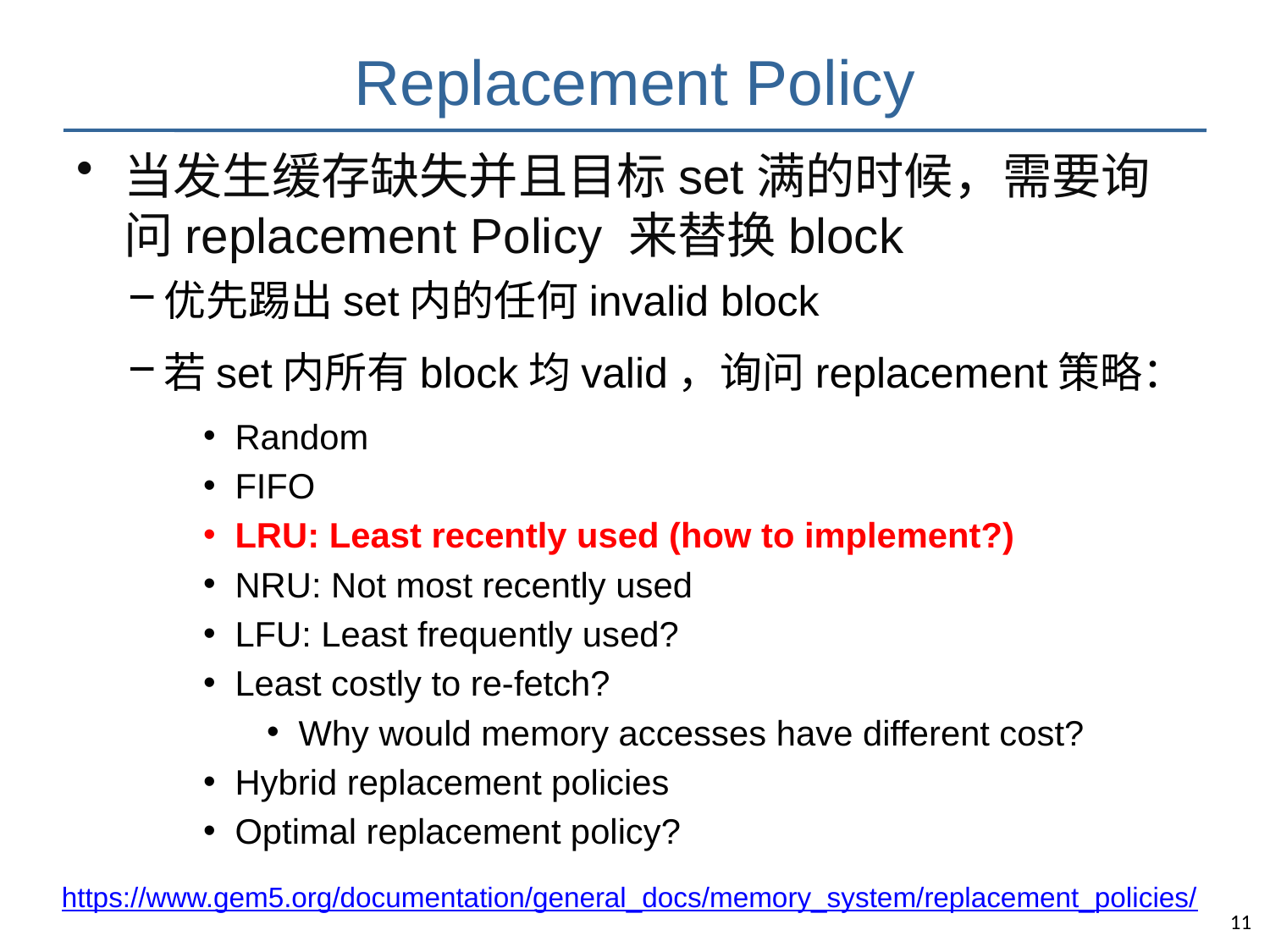

# Replacement Policy
当发生缓存缺失并且目标set满的时候，需要询问replacement Policy 来替换block
优先踢出set内的任何invalid block
若set内所有block均valid，询问replacement策略：
Random
FIFO
LRU: Least recently used (how to implement?)
NRU: Not most recently used
LFU: Least frequently used?
Least costly to re-fetch?
Why would memory accesses have different cost?
Hybrid replacement policies
Optimal replacement policy?

https://www.gem5.org/documentation/general_docs/memory_system/replacement_policies/
11